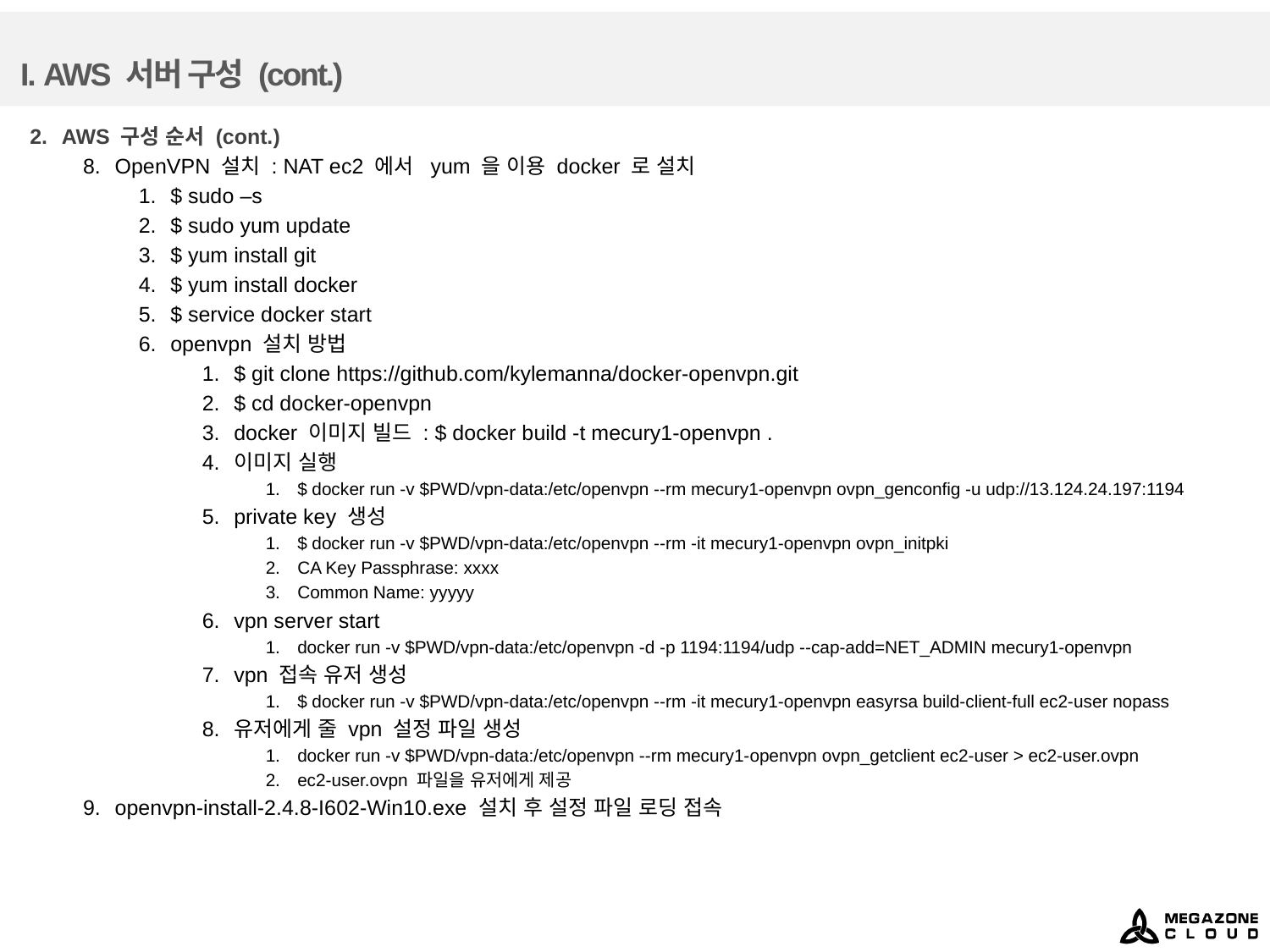

# I. AWS 서버 구성 (cont.)
AWS 구성 순서 (cont.)
OpenVPN 설치 : NAT ec2 에서  yum 을 이용 docker 로 설치
$ sudo –s
$ sudo yum update
$ yum install git
$ yum install docker
$ service docker start
openvpn 설치 방법
$ git clone https://github.com/kylemanna/docker-openvpn.git
$ cd docker-openvpn
docker 이미지 빌드 : $ docker build -t mecury1-openvpn .
이미지 실행
$ docker run -v $PWD/vpn-data:/etc/openvpn --rm mecury1-openvpn ovpn_genconfig -u udp://13.124.24.197:1194
private key 생성
$ docker run -v $PWD/vpn-data:/etc/openvpn --rm -it mecury1-openvpn ovpn_initpki
CA Key Passphrase: xxxx
Common Name: yyyyy
vpn server start
docker run -v $PWD/vpn-data:/etc/openvpn -d -p 1194:1194/udp --cap-add=NET_ADMIN mecury1-openvpn
vpn 접속 유저 생성
$ docker run -v $PWD/vpn-data:/etc/openvpn --rm -it mecury1-openvpn easyrsa build-client-full ec2-user nopass
유저에게 줄 vpn 설정 파일 생성
docker run -v $PWD/vpn-data:/etc/openvpn --rm mecury1-openvpn ovpn_getclient ec2-user > ec2-user.ovpn
ec2-user.ovpn 파일을 유저에게 제공
openvpn-install-2.4.8-I602-Win10.exe 설치 후 설정 파일 로딩 접속